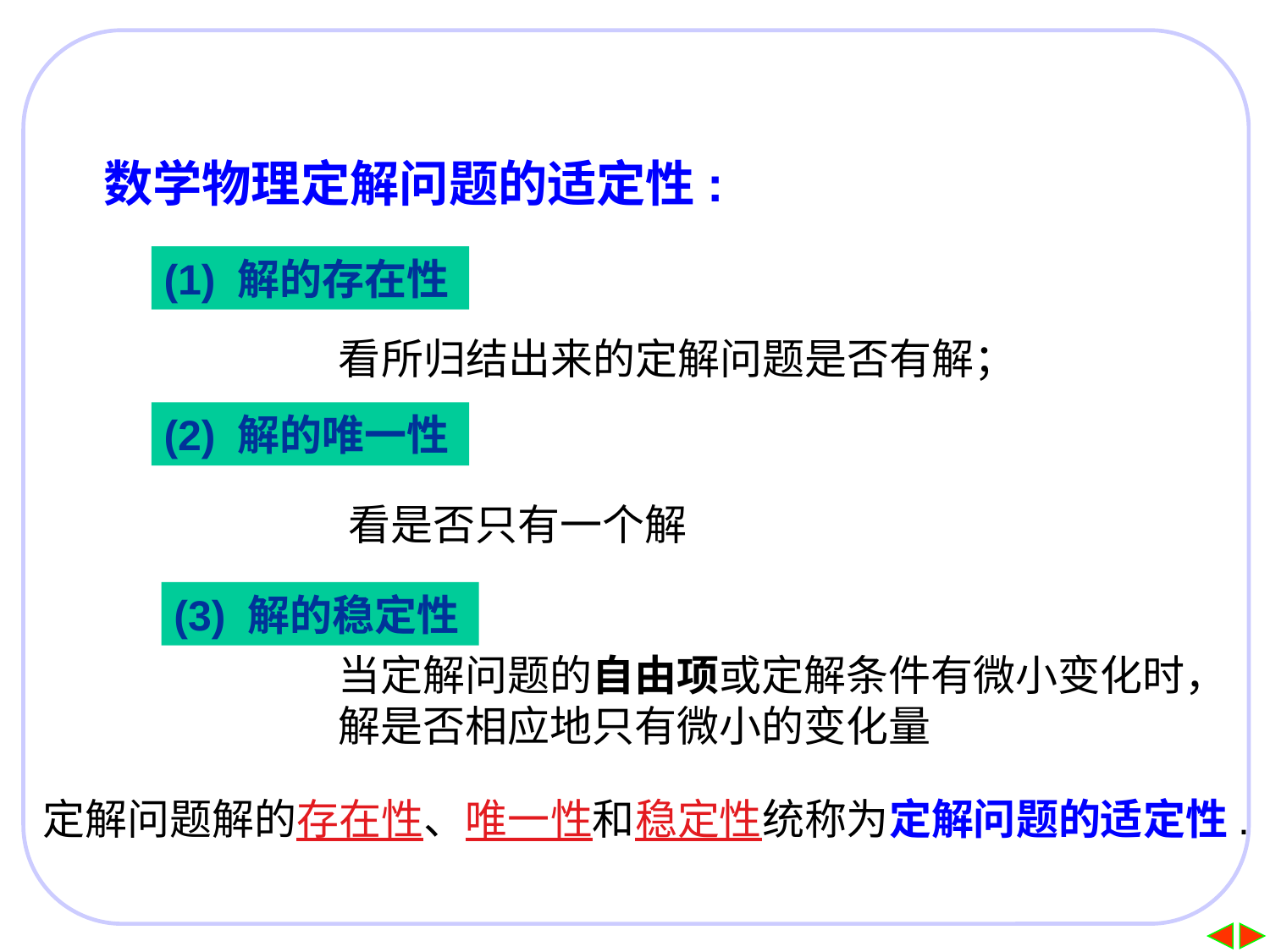

数学物理定解问题的适定性:
(1) 解的存在性
看所归结出来的定解问题是否有解；
(2) 解的唯一性
看是否只有一个解
(3) 解的稳定性
当定解问题的自由项或定解条件有微小变化时，
解是否相应地只有微小的变化量
定解问题解的存在性、唯一性和稳定性统称为定解问题的适定性.